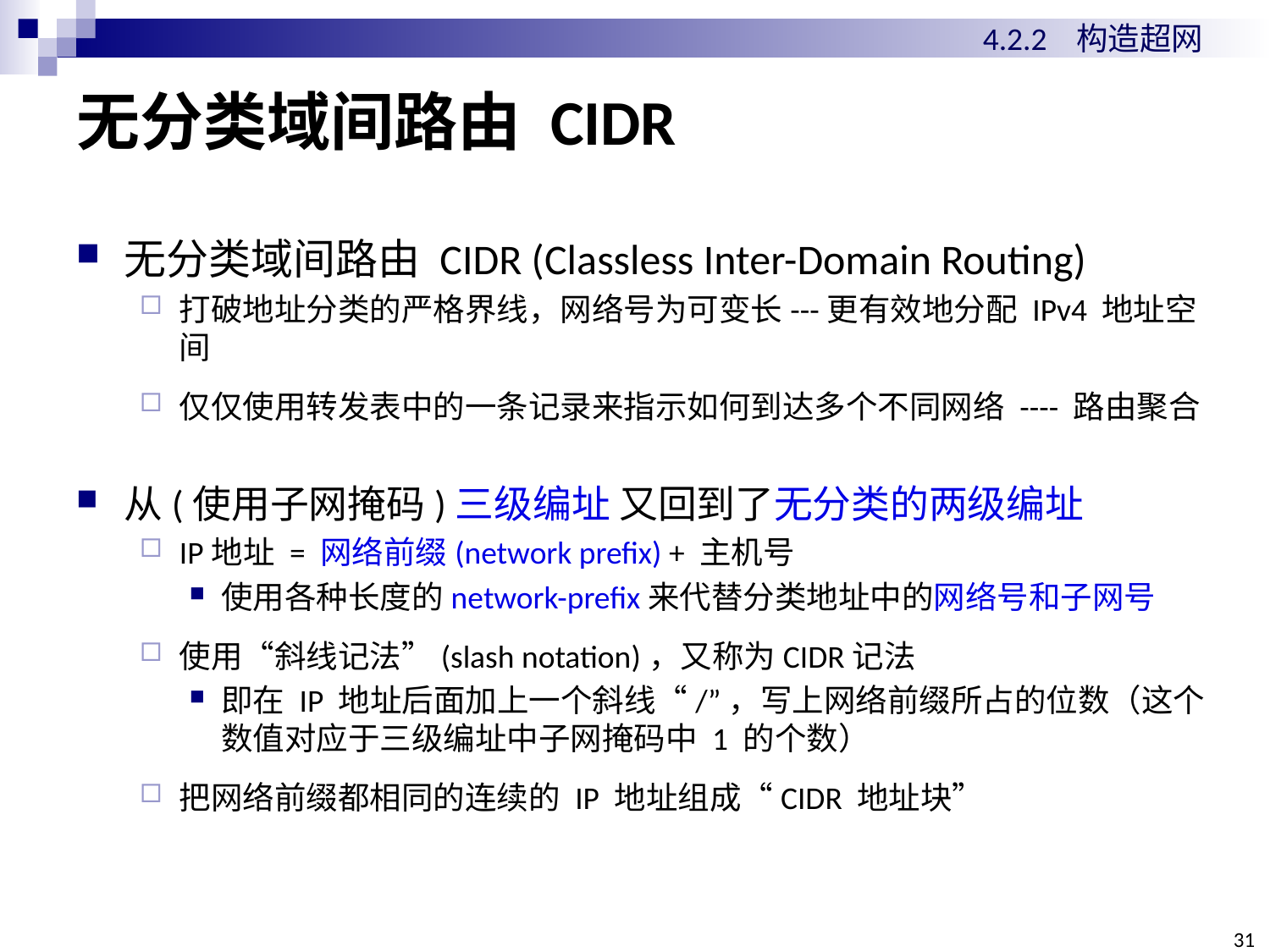

4.2.2   构造超网
# 无分类域间路由 CIDR
无分类域间路由 CIDR (Classless Inter-Domain Routing)
打破地址分类的严格界线，网络号为可变长---更有效地分配 IPv4 地址空间
仅仅使用转发表中的一条记录来指示如何到达多个不同网络 ---- 路由聚合
从(使用子网掩码)三级编址 又回到了无分类的两级编址
IP地址 = 网络前缀(network prefix) + 主机号
使用各种长度的network-prefix来代替分类地址中的网络号和子网号
使用“斜线记法”(slash notation)，又称为CIDR记法
即在 IP 地址后面加上一个斜线“/”，写上网络前缀所占的位数（这个数值对应于三级编址中子网掩码中 1 的个数）
把网络前缀都相同的连续的 IP 地址组成“CIDR 地址块”
31